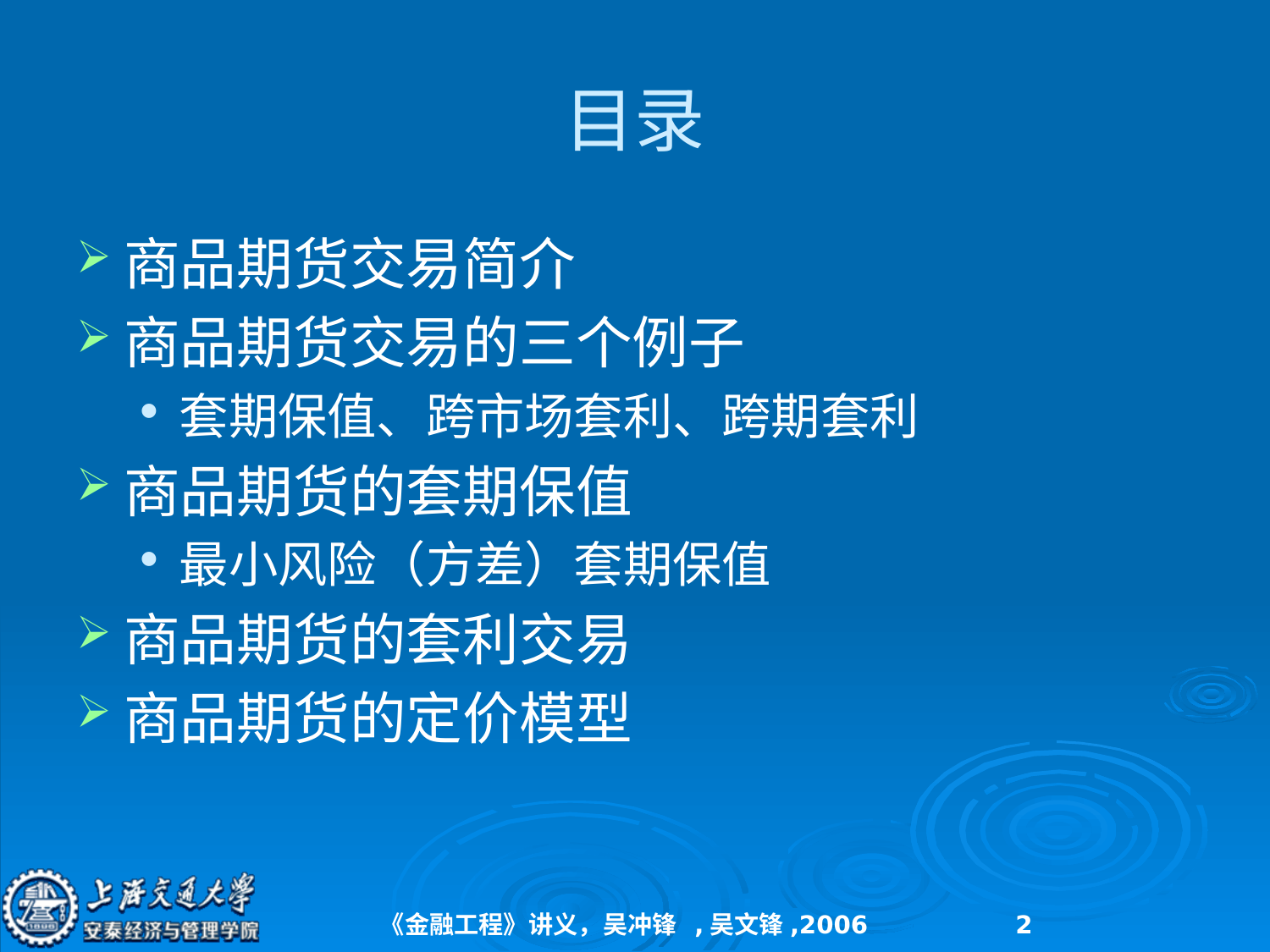

# 目录
商品期货交易简介
商品期货交易的三个例子
套期保值、跨市场套利、跨期套利
商品期货的套期保值
最小风险（方差）套期保值
商品期货的套利交易
商品期货的定价模型